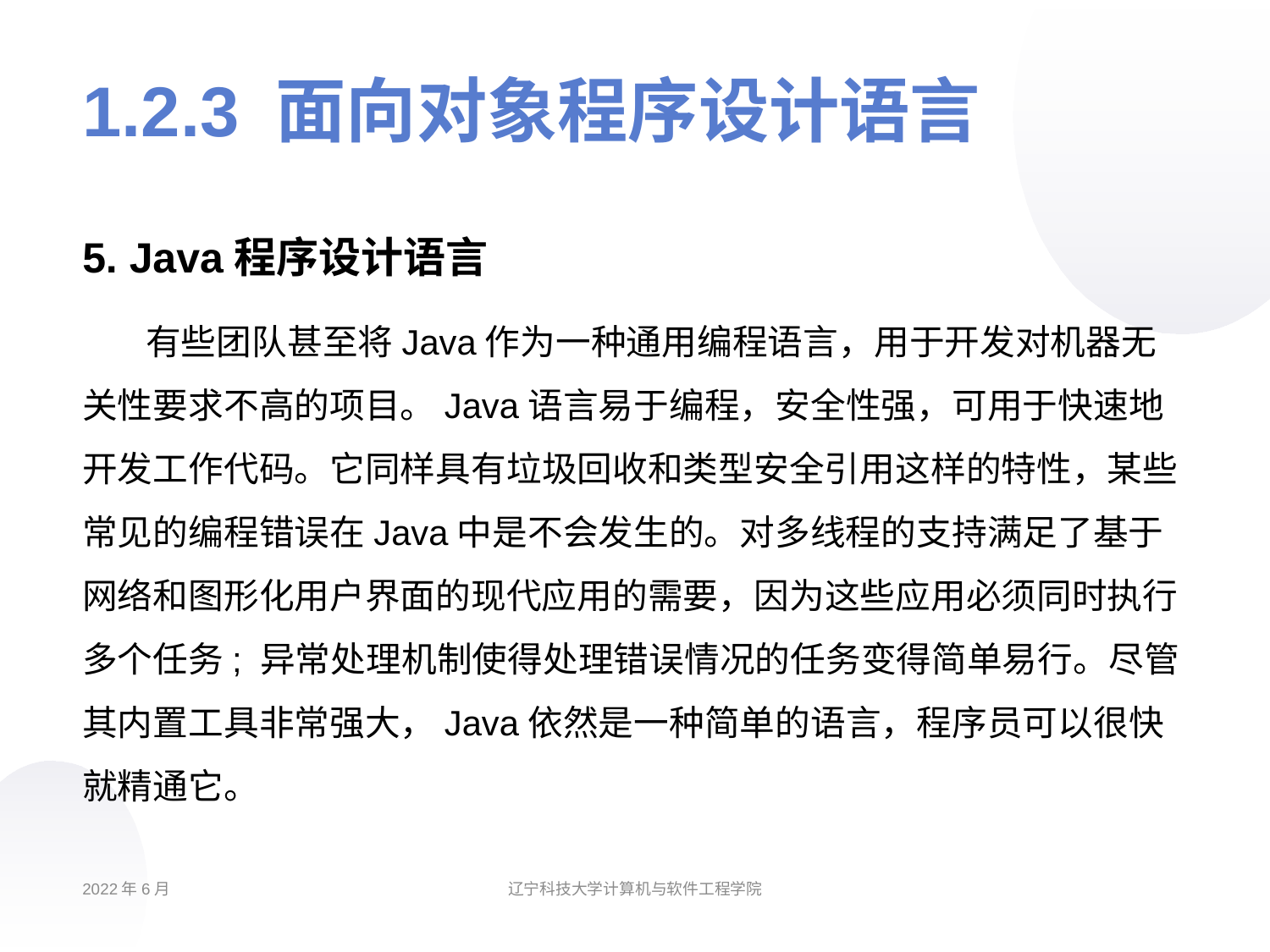

# 1.2.3 面向对象程序设计语言
5. Java程序设计语言
有些团队甚至将Java作为一种通用编程语言，用于开发对机器无关性要求不高的项目。Java语言易于编程，安全性强，可用于快速地开发工作代码。它同样具有垃圾回收和类型安全引用这样的特性，某些常见的编程错误在Java中是不会发生的。对多线程的支持满足了基于网络和图形化用户界面的现代应用的需要，因为这些应用必须同时执行多个任务; 异常处理机制使得处理错误情况的任务变得简单易行。尽管其内置工具非常强大，Java依然是一种简单的语言，程序员可以很快就精通它。

2022年6月
辽宁科技大学计算机与软件工程学院
119